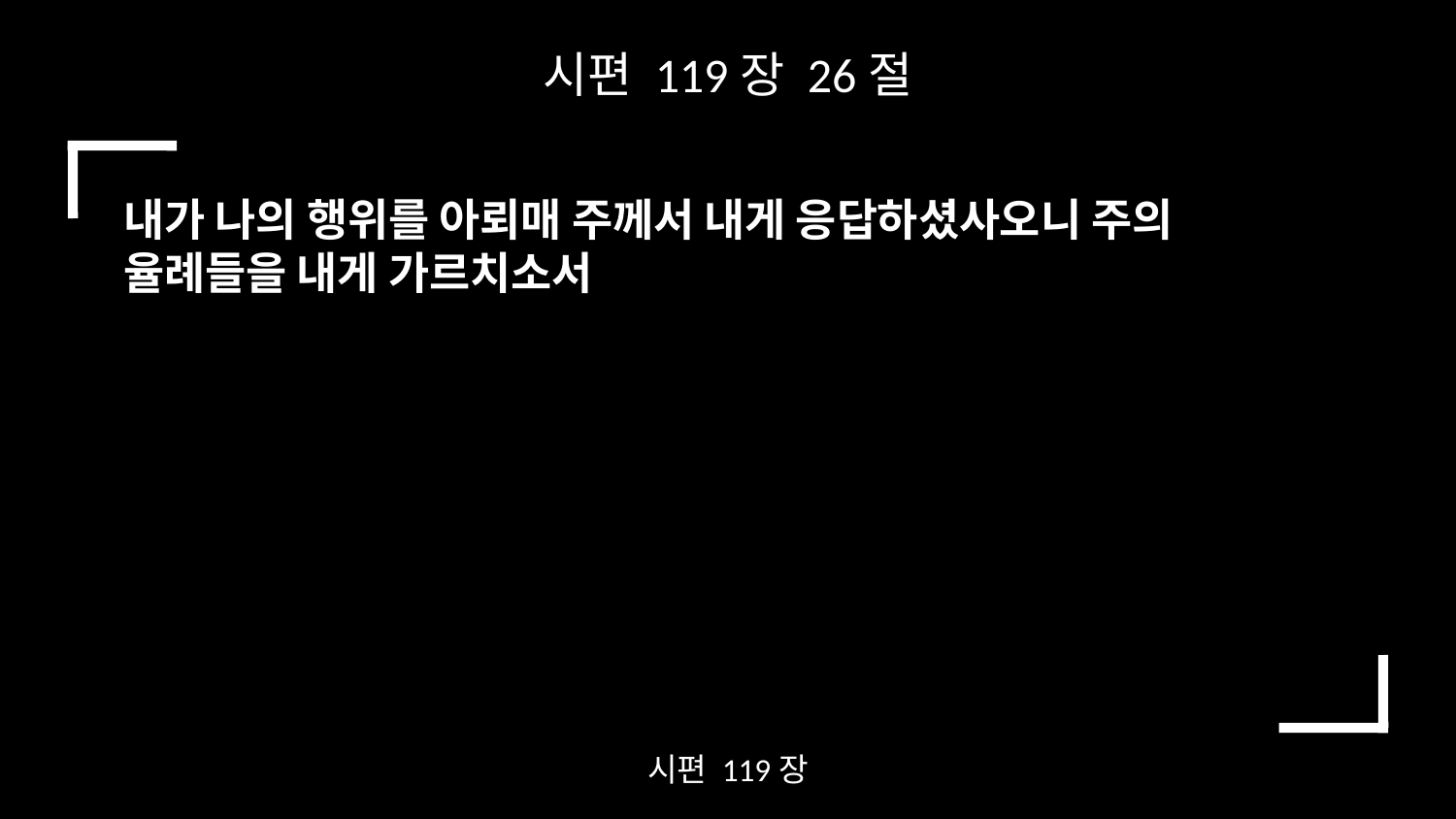

시편 119장 26절

내가 나의 행위를 아뢰매 주께서 내게 응답하셨사오니 주의 율례들을 내게 가르치소서

시편 119장